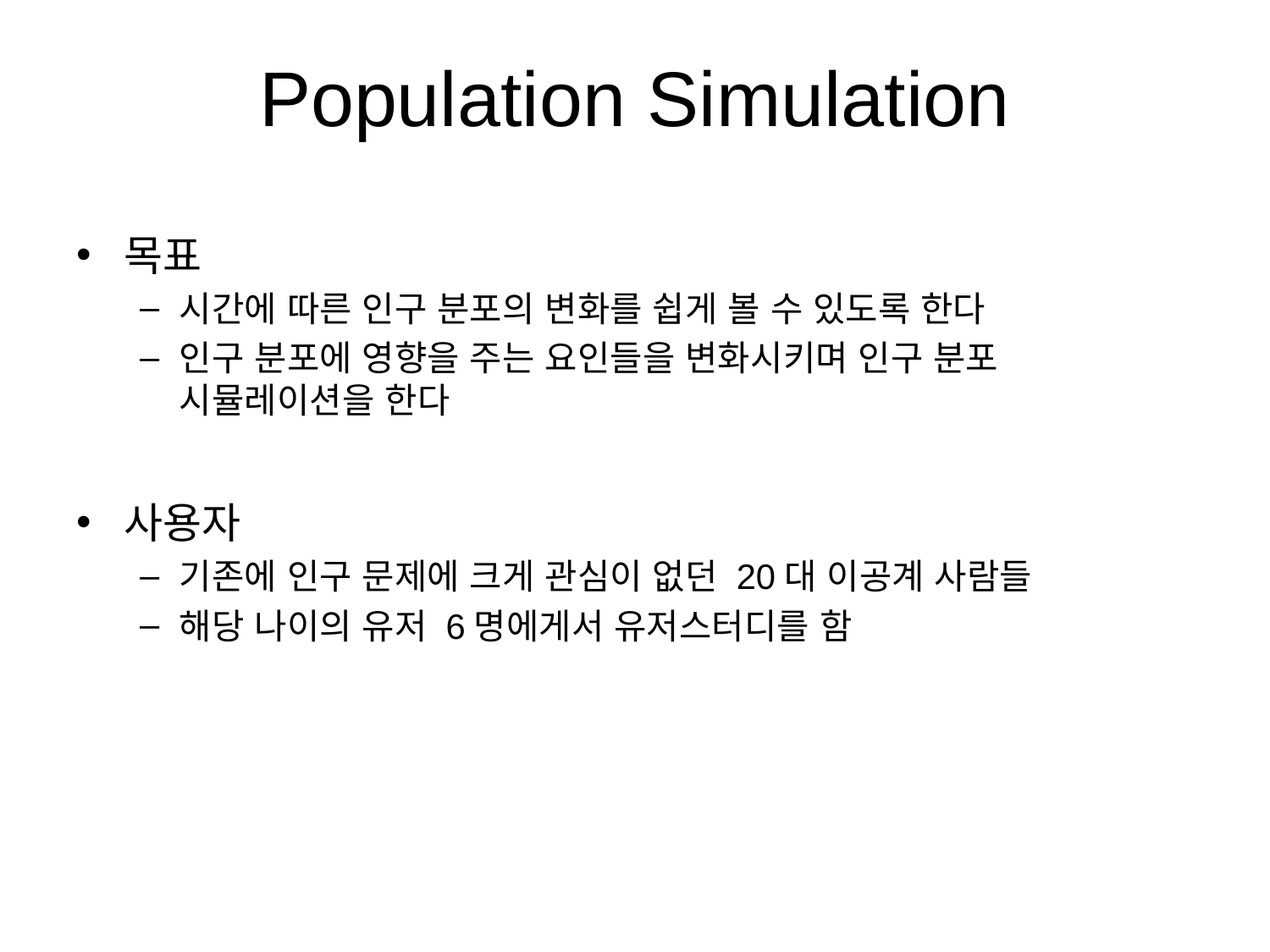

# Population Simulation
목표
시간에 따른 인구 분포의 변화를 쉽게 볼 수 있도록 한다
인구 분포에 영향을 주는 요인들을 변화시키며 인구 분포 시뮬레이션을 한다

사용자
기존에 인구 문제에 크게 관심이 없던 20대 이공계 사람들
해당 나이의 유저 6명에게서 유저스터디를 함